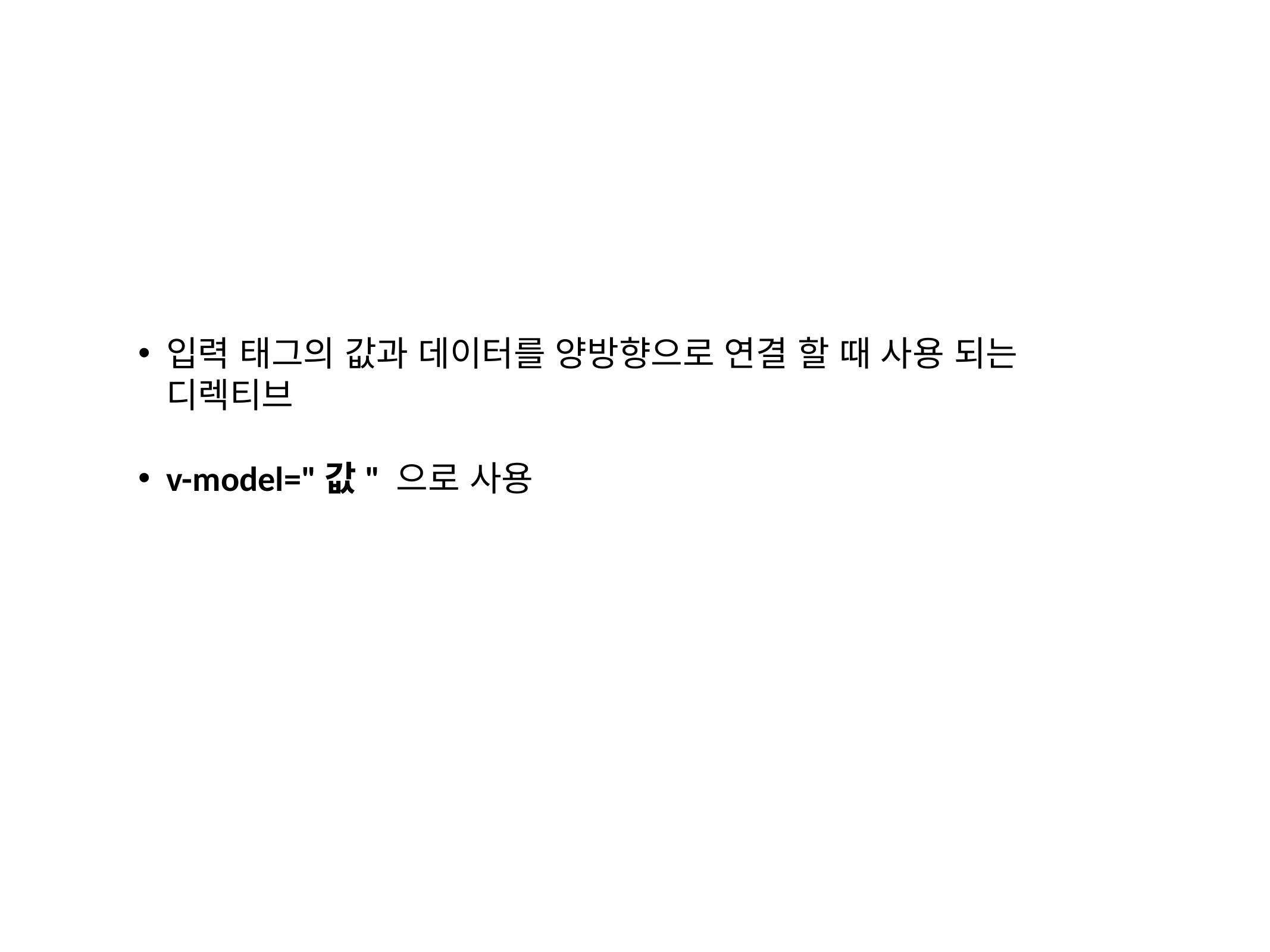

입력 태그의 값과 데이터를 양방향으로 연결 할 때 사용 되는 디렉티브

v-model="값" 으로 사용
²018.0².²0